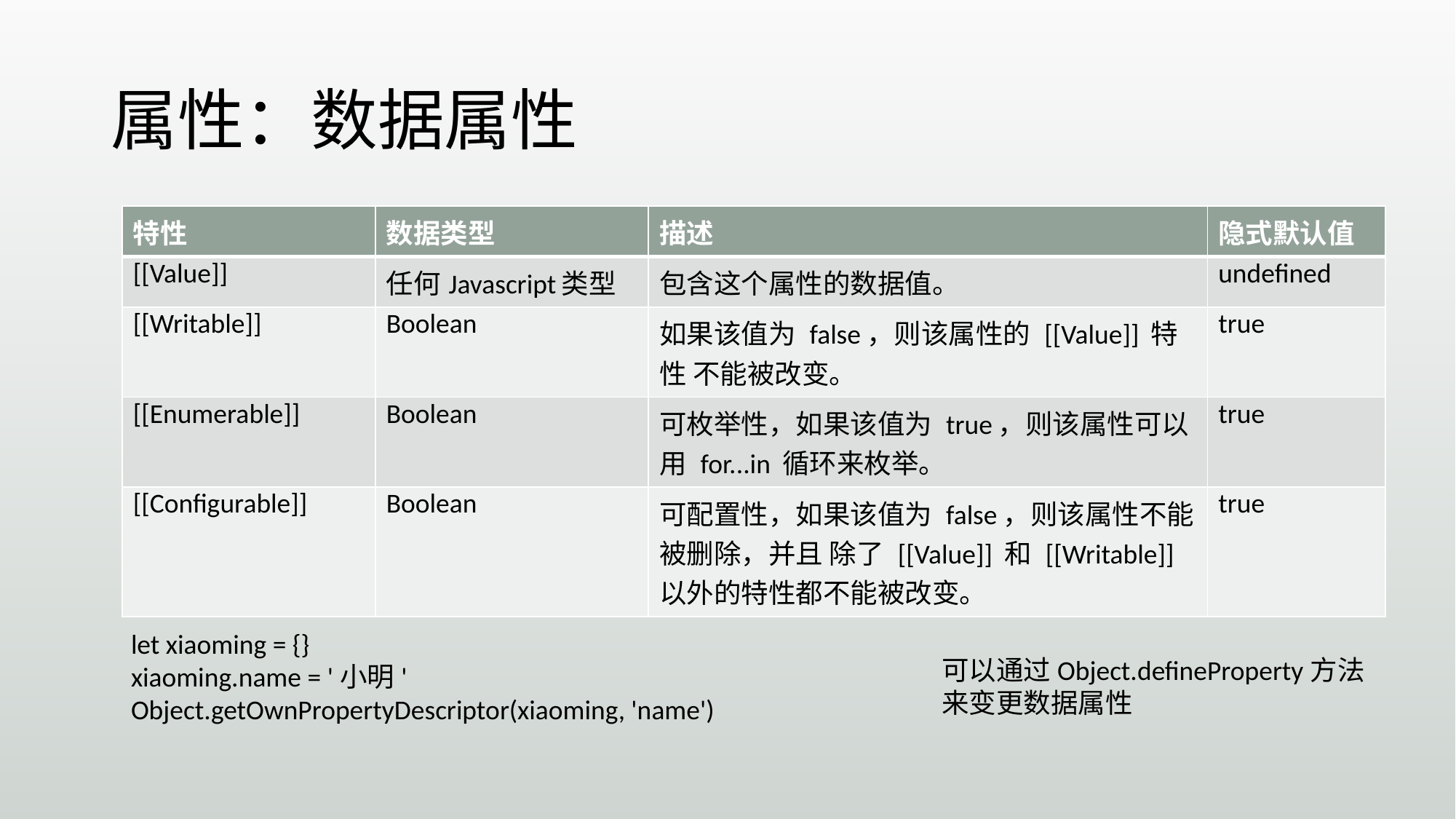

# 属性：数据属性
| 特性 | 数据类型 | 描述 | 隐式默认值 |
| --- | --- | --- | --- |
| [[Value]] | 任何Javascript类型 | 包含这个属性的数据值。 | undefined |
| [[Writable]] | Boolean | 如果该值为 false，则该属性的 [[Value]] 特性 不能被改变。 | true |
| [[Enumerable]] | Boolean | 可枚举性，如果该值为 true，则该属性可以用 for...in 循环来枚举。 | true |
| [[Configurable]] | Boolean | 可配置性，如果该值为 false，则该属性不能被删除，并且 除了 [[Value]] 和 [[Writable]] 以外的特性都不能被改变。 | true |
let xiaoming = {}
xiaoming.name = '小明'
Object.getOwnPropertyDescriptor(xiaoming, 'name')
可以通过Object.defineProperty方法
来变更数据属性